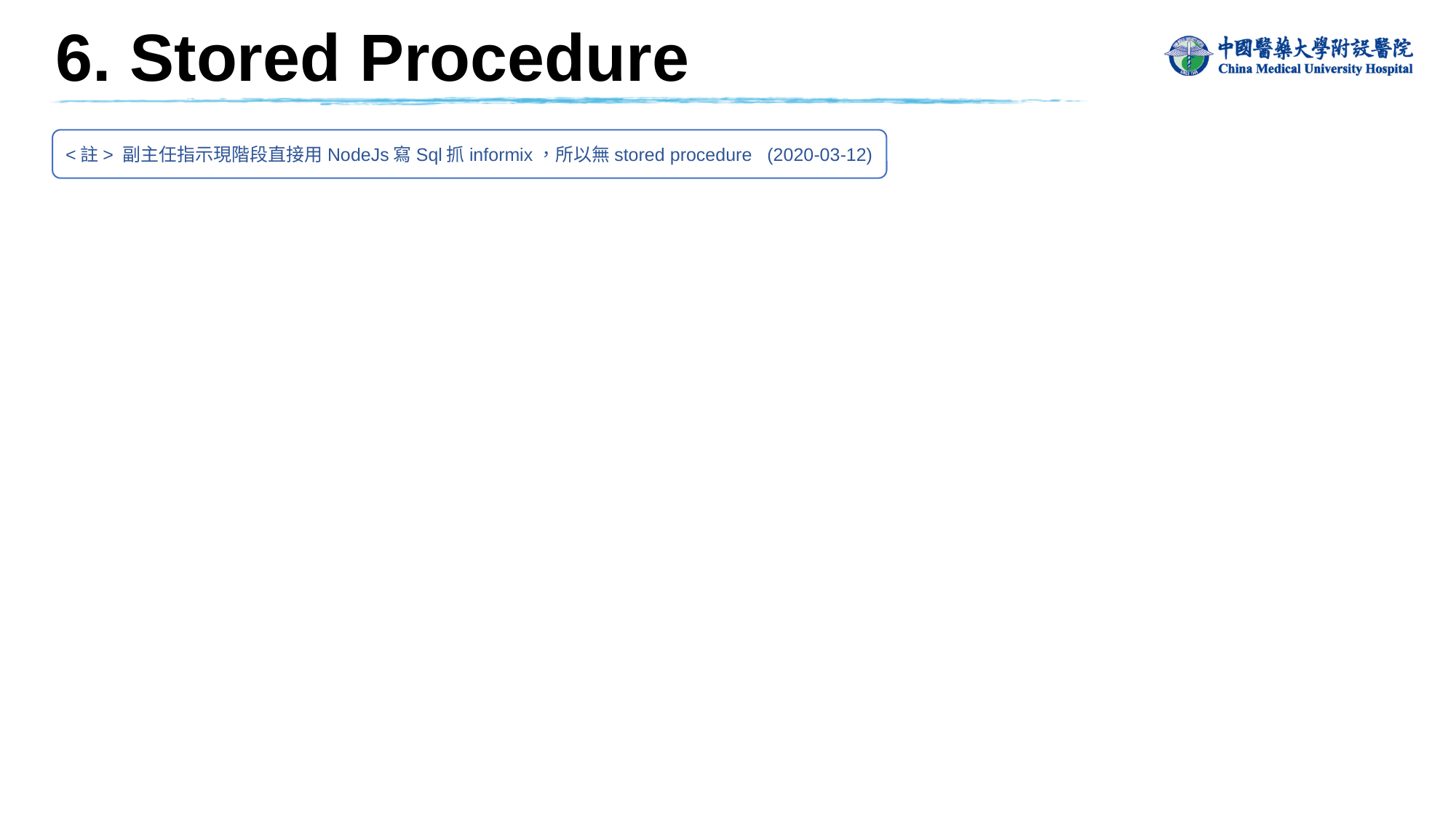

6. Stored Procedure
<註> 副主任指示現階段直接用NodeJs寫Sql抓informix，所以無stored procedure   (2020-03-12)